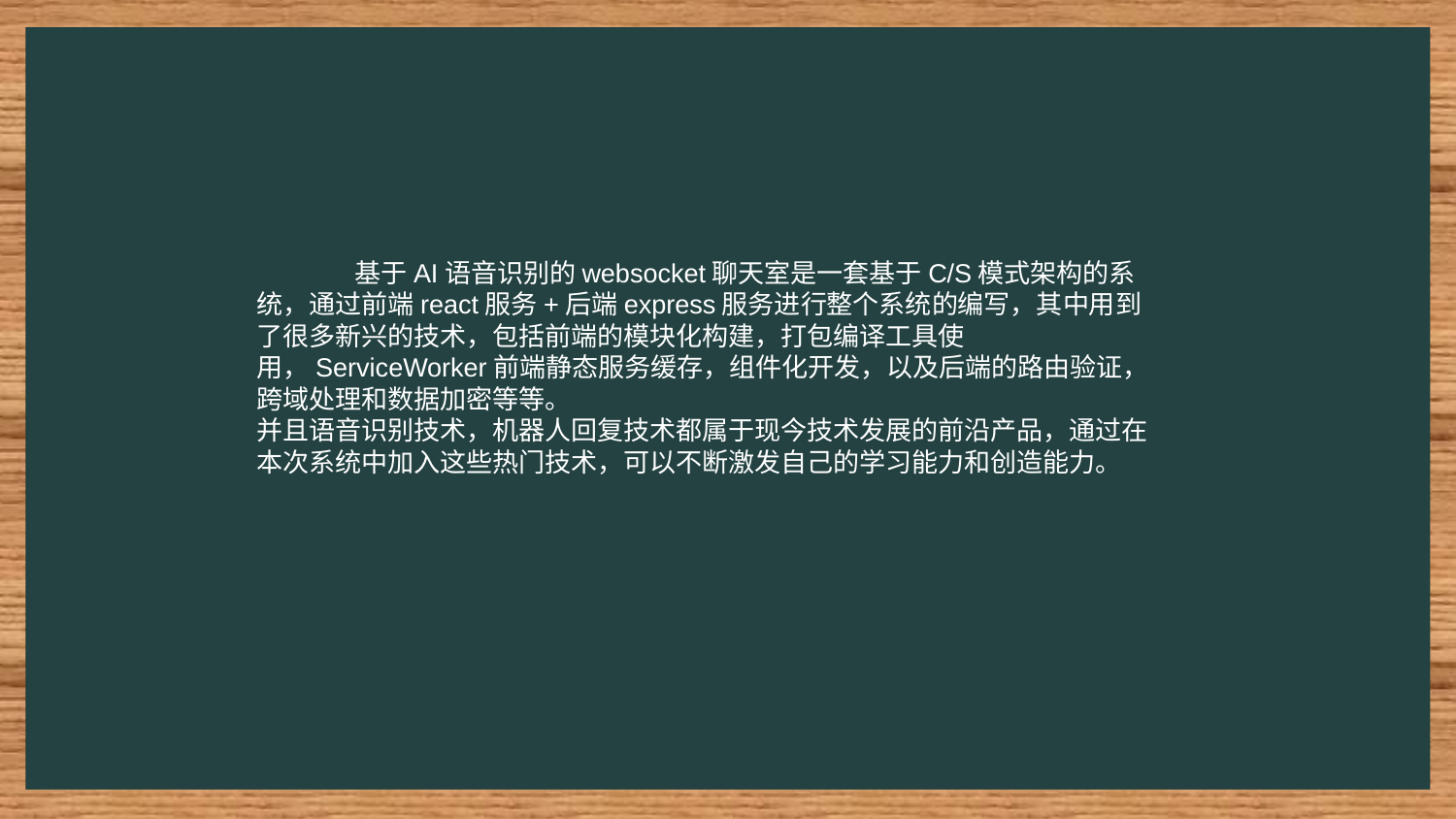

基于AI语音识别的websocket聊天室是一套基于C/S模式架构的系统，通过前端react服务+后端express服务进行整个系统的编写，其中用到了很多新兴的技术，包括前端的模块化构建，打包编译工具使用，ServiceWorker前端静态服务缓存，组件化开发，以及后端的路由验证，跨域处理和数据加密等等。
并且语音识别技术，机器人回复技术都属于现今技术发展的前沿产品，通过在本次系统中加入这些热门技术，可以不断激发自己的学习能力和创造能力。